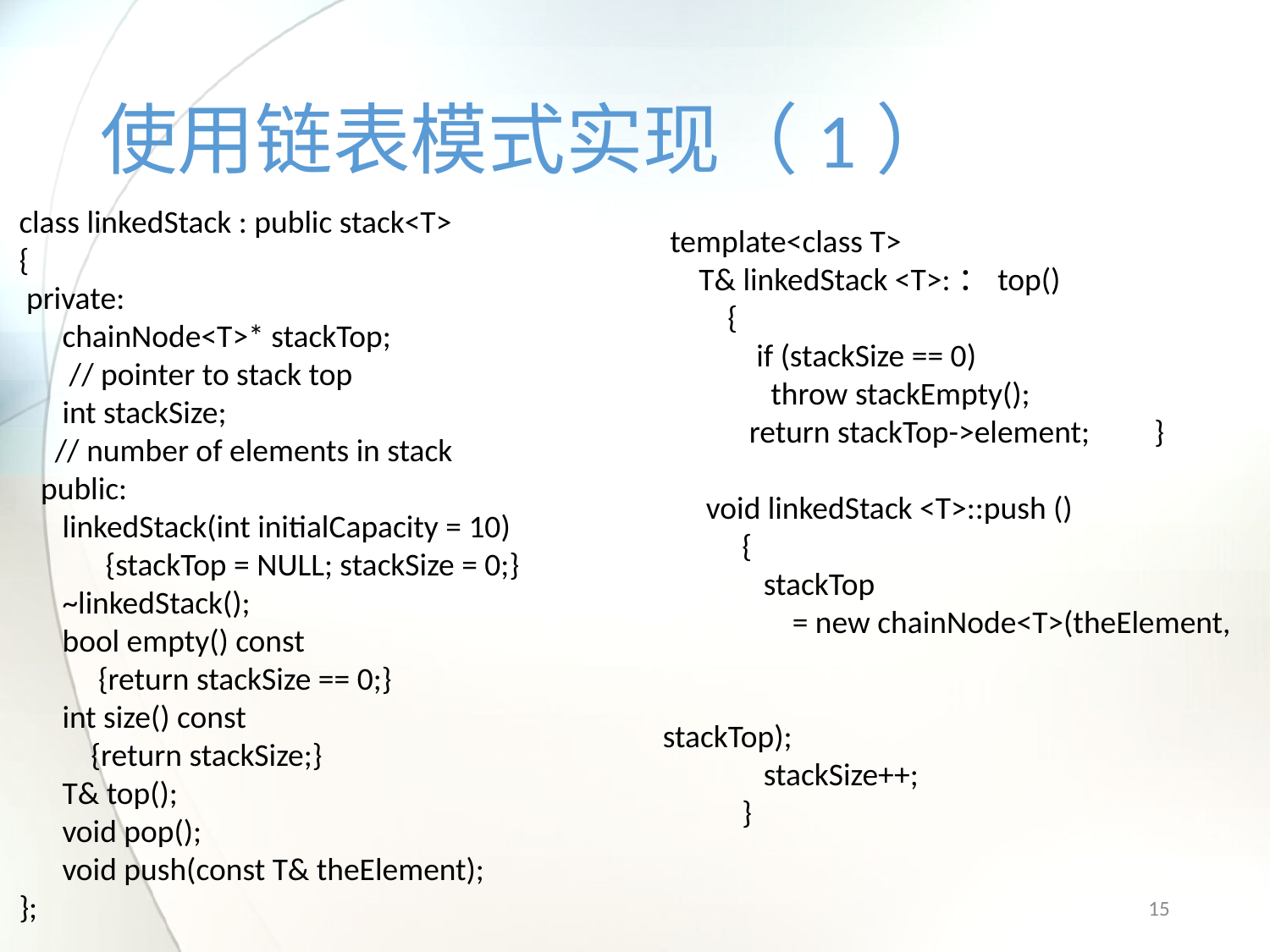

# 使用链表模式实现（1）
class linkedStack : public stack<T>
{
 private:
      chainNode<T>* stackTop;
       // pointer to stack top
      int stackSize;
     // number of elements in stack
   public:
      linkedStack(int initialCapacity = 10)
            {stackTop = NULL; stackSize = 0;}
      ~linkedStack();
      bool empty() const
           {return stackSize == 0;}
      int size() const
          {return stackSize;}
      T& top();
      void pop();
      void push(const T& theElement);
};
 template<class T>
     T& linkedStack <T>:：top()
         {
             if (stackSize == 0)
               throw stackEmpty();
            return stackTop->element;         }

      void linkedStack <T>::push ()
           {
              stackTop
                  = new chainNode<T>(theElement,
                                                                stackTop);
              stackSize++;
           }
15